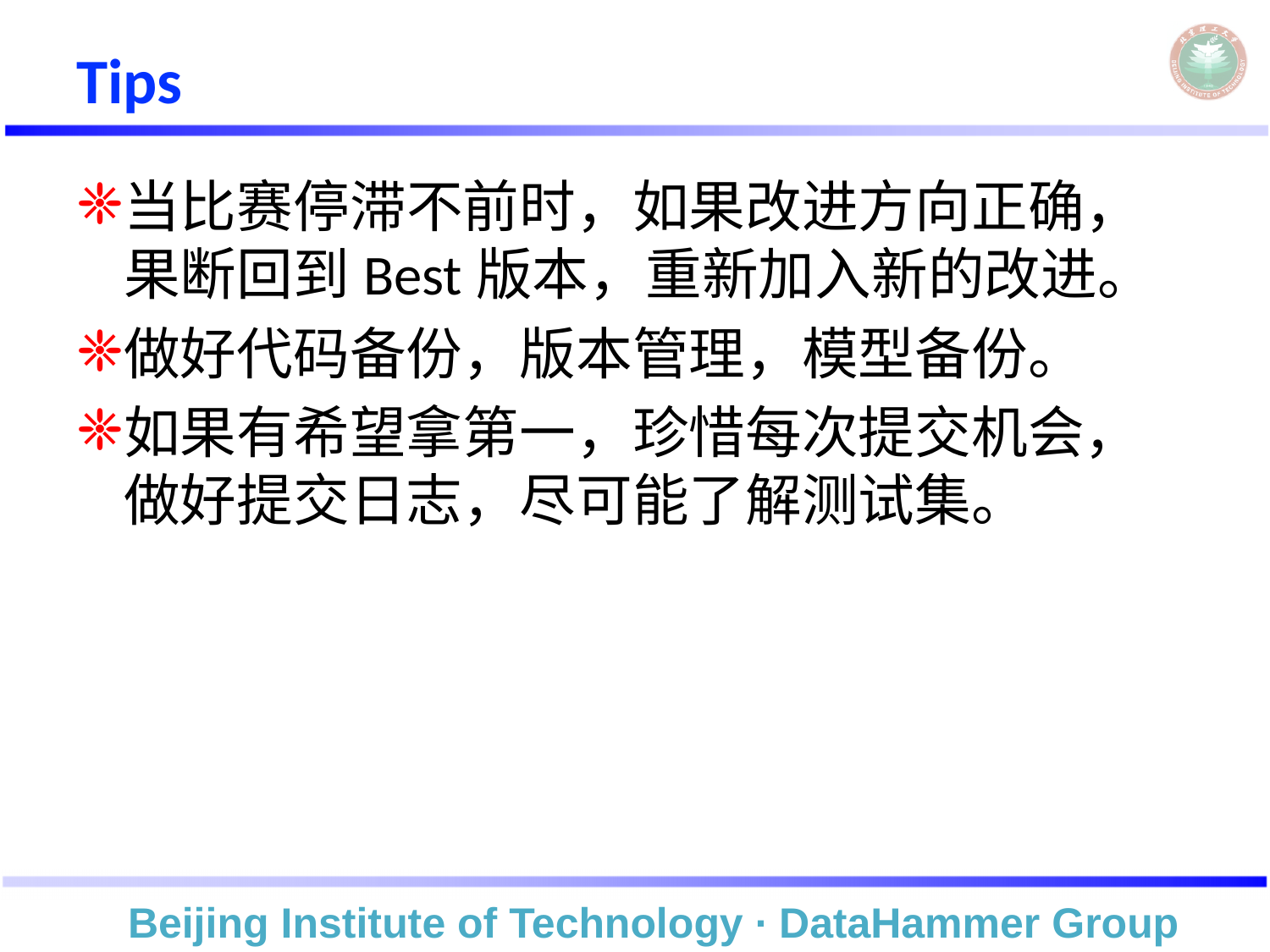

# Tips
当比赛停滞不前时，如果改进方向正确，果断回到Best版本，重新加入新的改进。
做好代码备份，版本管理，模型备份。
如果有希望拿第一，珍惜每次提交机会，做好提交日志，尽可能了解测试集。